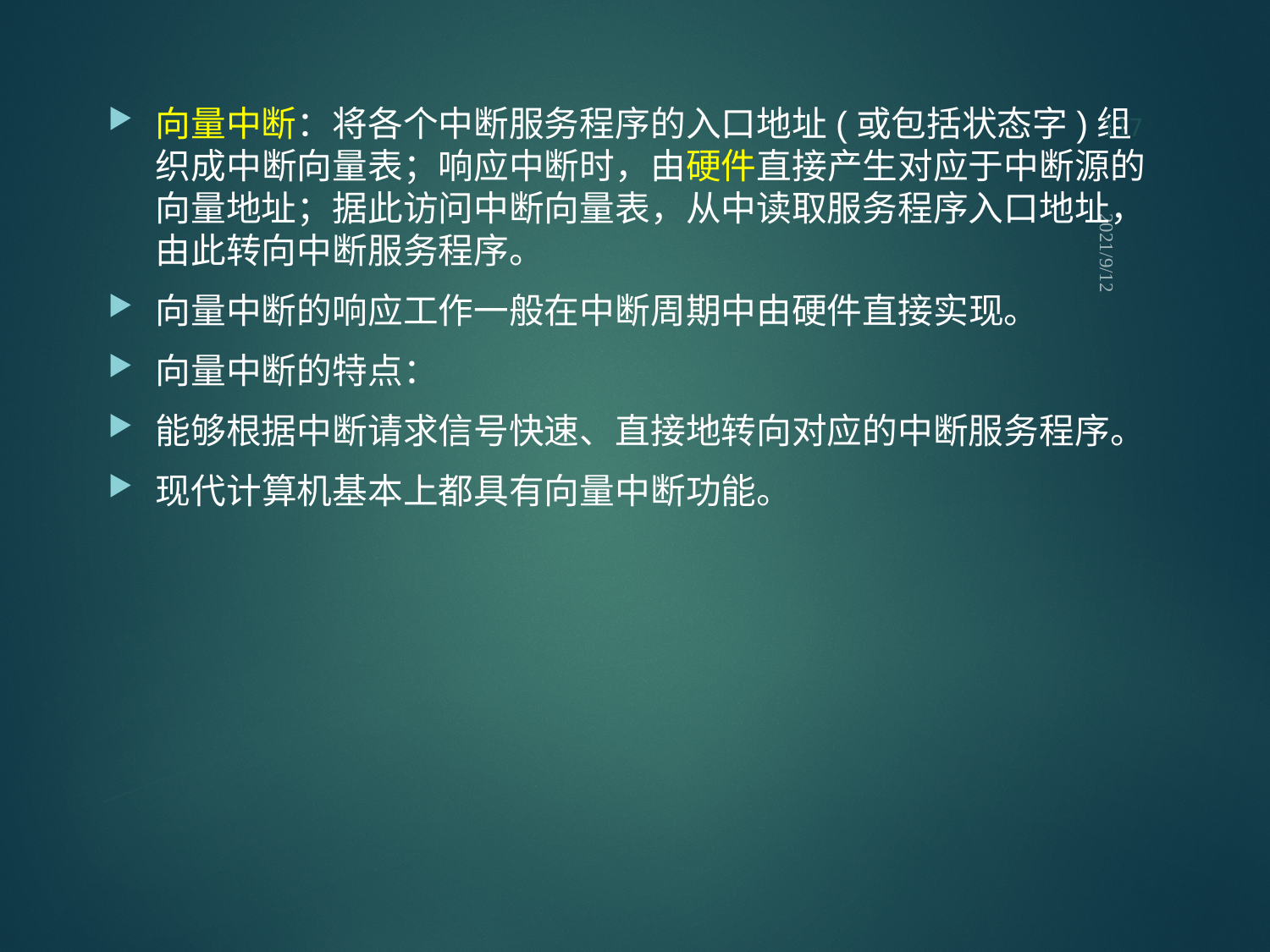

117
向量中断：将各个中断服务程序的入口地址(或包括状态字)组织成中断向量表；响应中断时，由硬件直接产生对应于中断源的向量地址；据此访问中断向量表，从中读取服务程序入口地址，由此转向中断服务程序。
向量中断的响应工作一般在中断周期中由硬件直接实现。
向量中断的特点：
能够根据中断请求信号快速、直接地转向对应的中断服务程序。
现代计算机基本上都具有向量中断功能。
2021/9/12